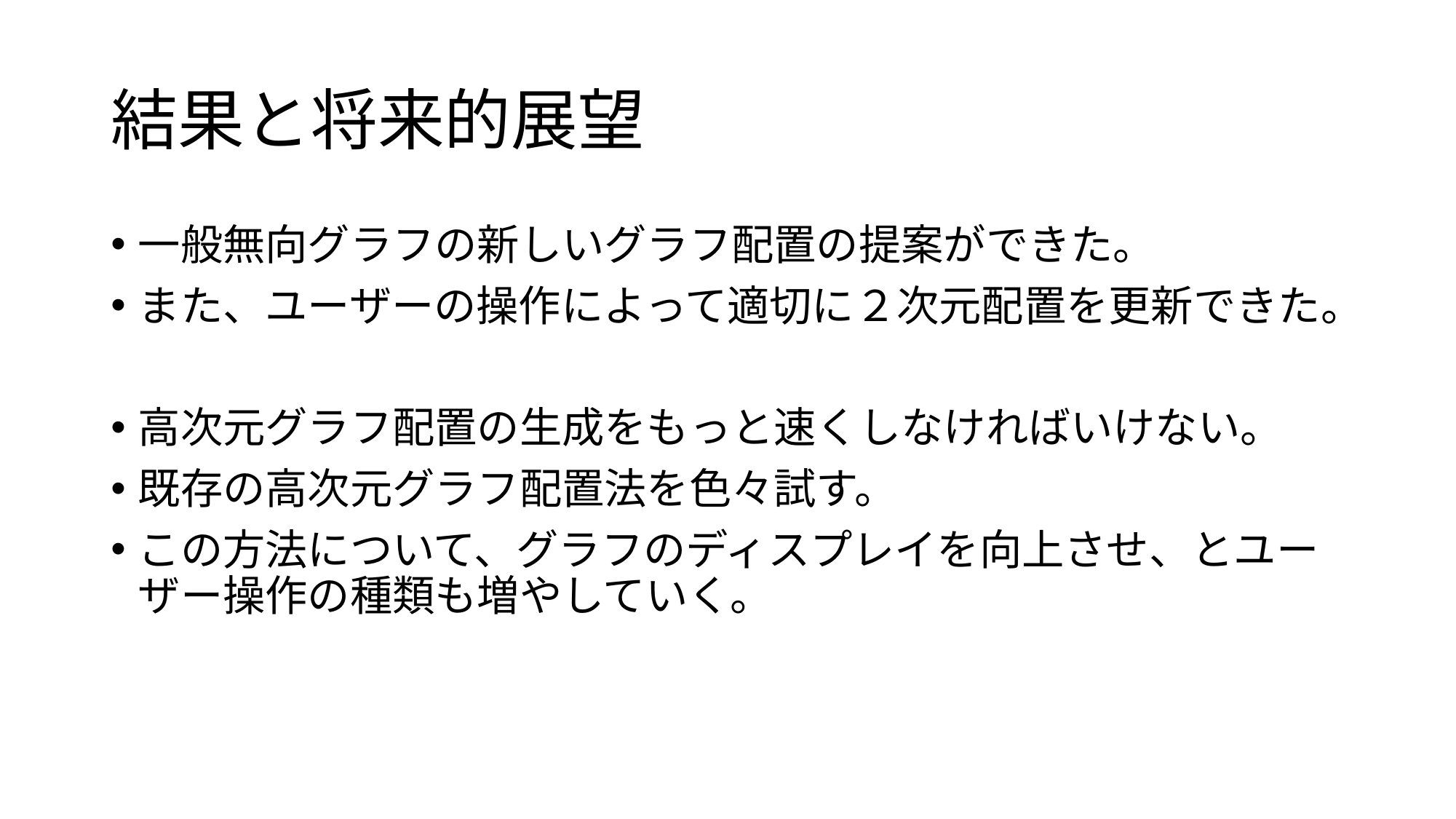

# 結果と将来的展望
一般無向グラフの新しいグラフ配置の提案ができた。
また、ユーザーの操作によって適切に２次元配置を更新できた。

高次元グラフ配置の生成をもっと速くしなければいけない。
既存の高次元グラフ配置法を色々試す。
この方法について、グラフのディスプレイを向上させ、とユーザー操作の種類も増やしていく。